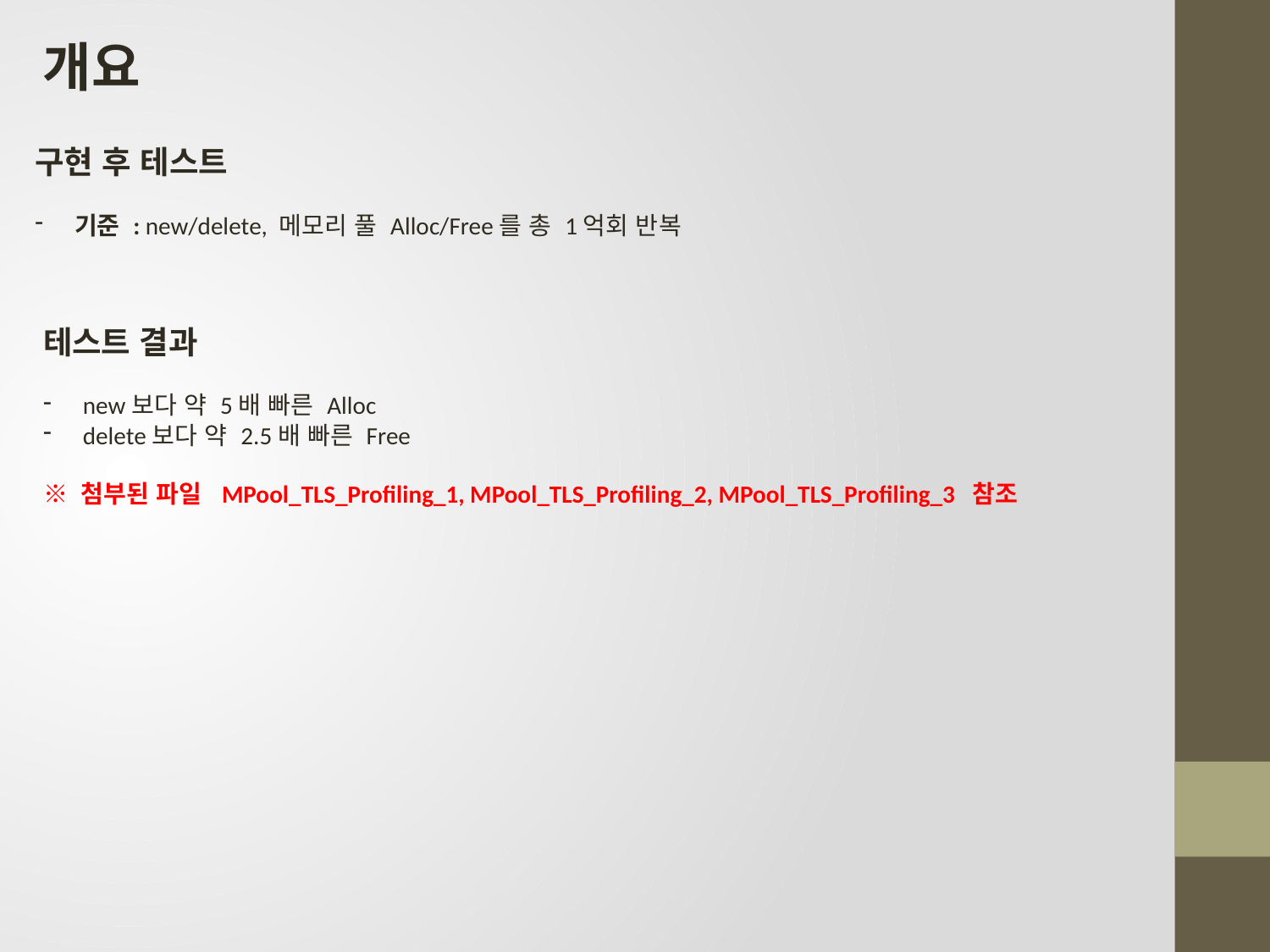

개요
구현 후 테스트

기준 : new/delete, 메모리 풀 Alloc/Free를 총 1억회 반복

테스트 결과

new보다 약 5배 빠른 Alloc
delete보다 약 2.5배 빠른 Free

※ 첨부된 파일  MPool_TLS_Profiling_1, MPool_TLS_Profiling_2, MPool_TLS_Profiling_3  참조